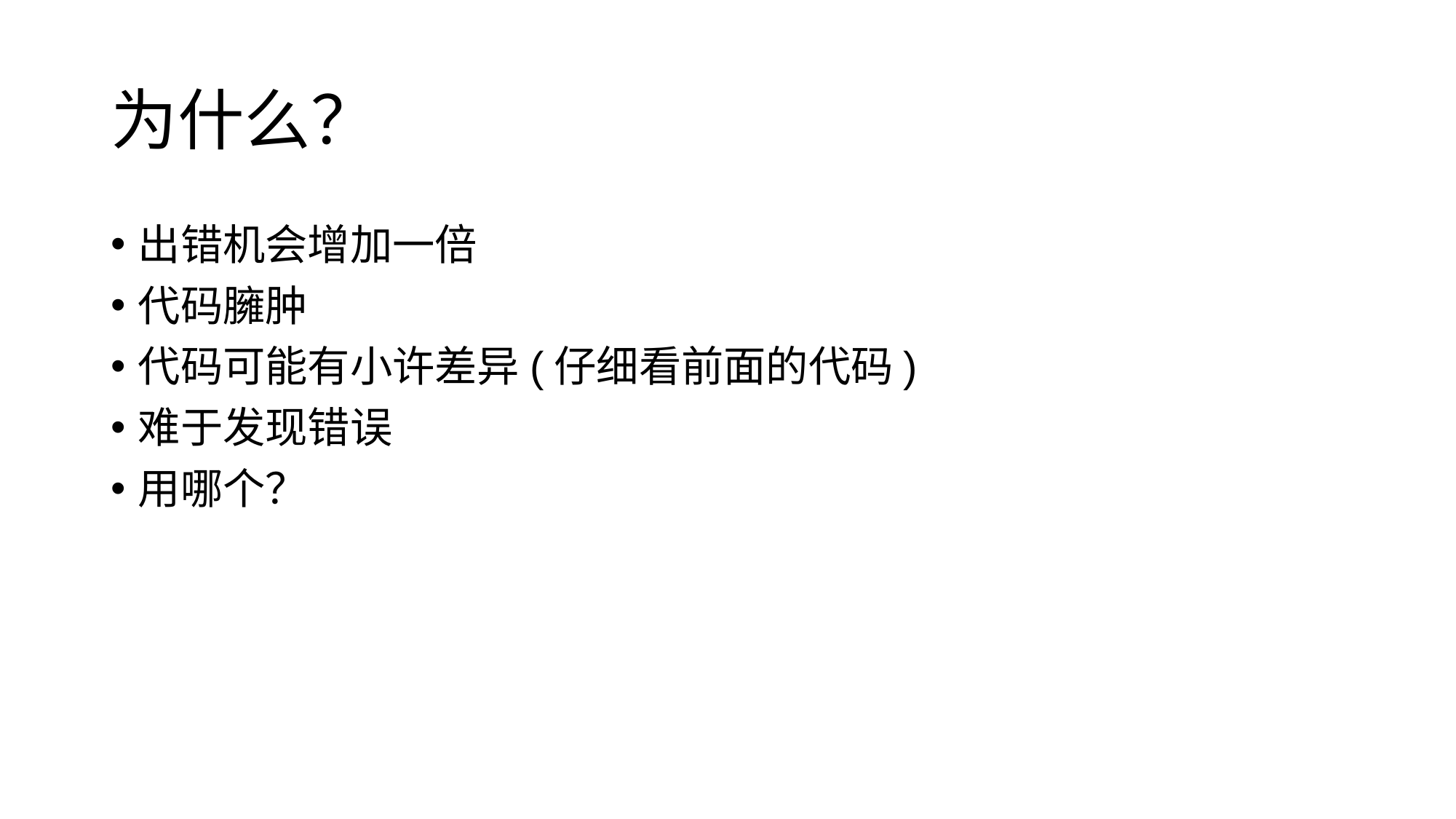

# 为什么？
出错机会增加一倍
代码臃肿
代码可能有小许差异(仔细看前面的代码)
难于发现错误
用哪个？